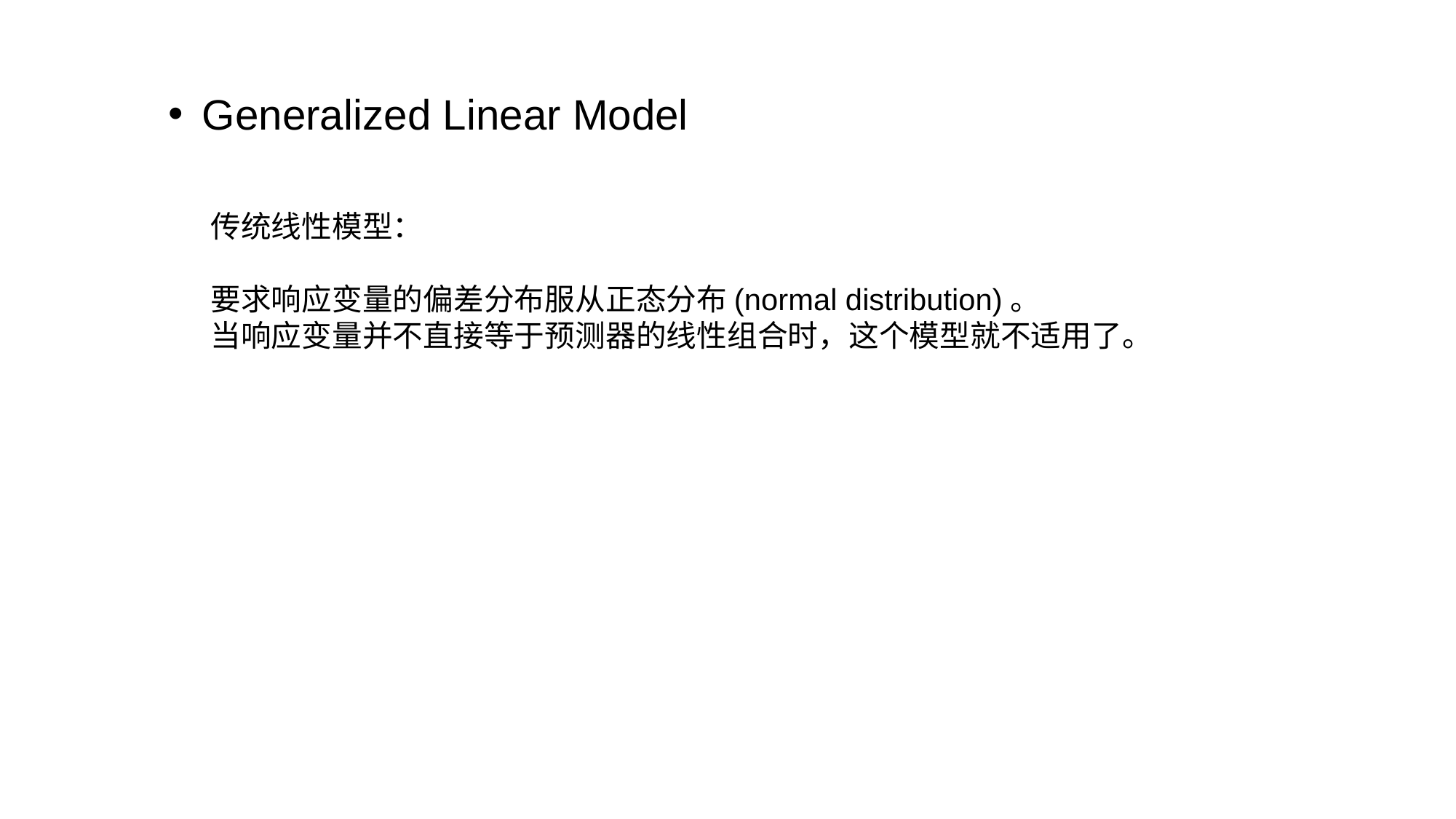

Generalized Linear Model
传统线性模型：

要求响应变量的偏差分布服从正态分布(normal distribution)。
当响应变量并不直接等于预测器的线性组合时，这个模型就不适用了。